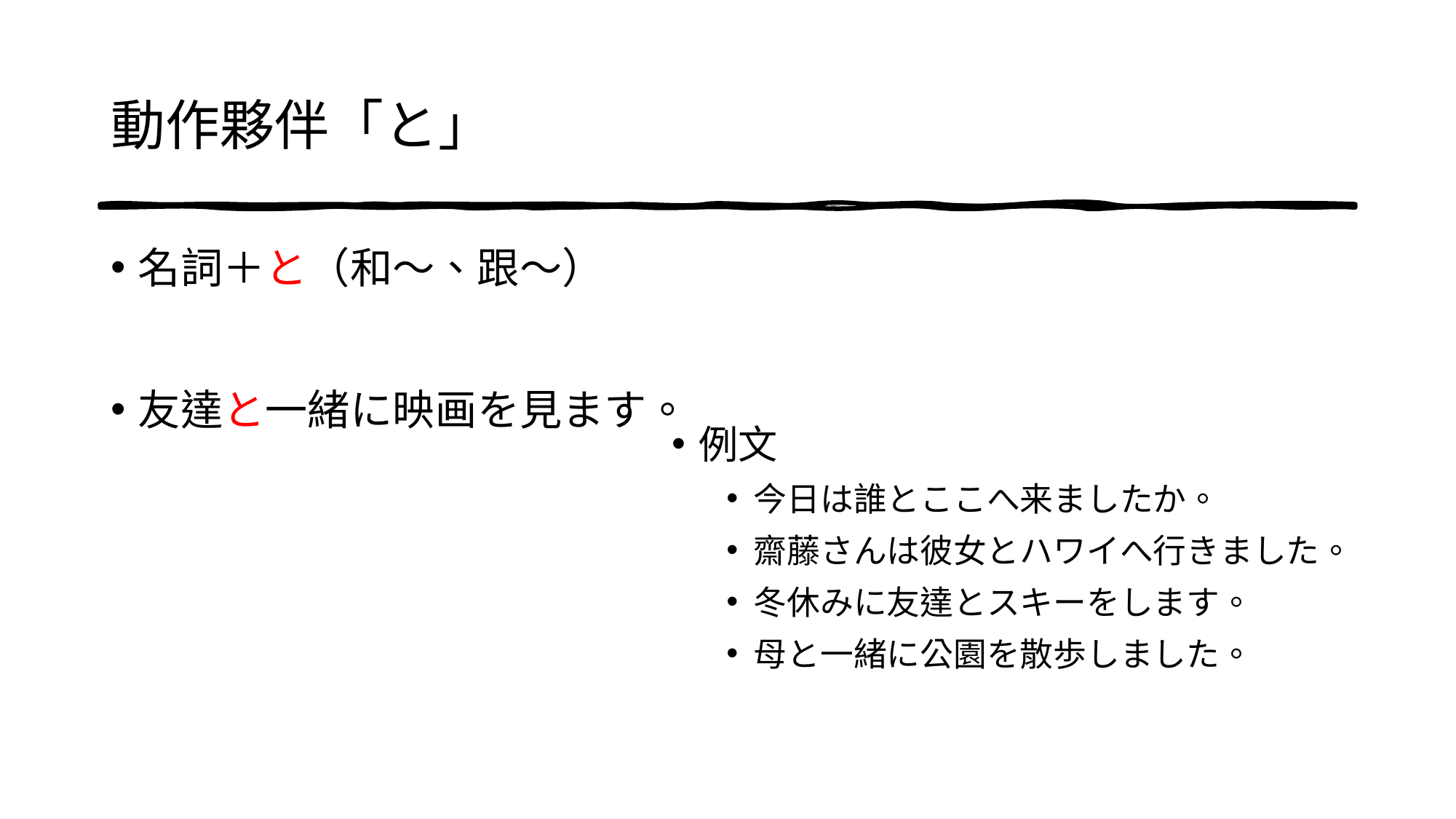

# 動作夥伴「と」
名詞＋と（和～、跟～）

友達と一緒に映画を見ます。

例文
今日は誰とここへ来ましたか。
齋藤さんは彼女とハワイへ行きました。
冬休みに友達とスキーをします。
母と一緒に公園を散歩しました。